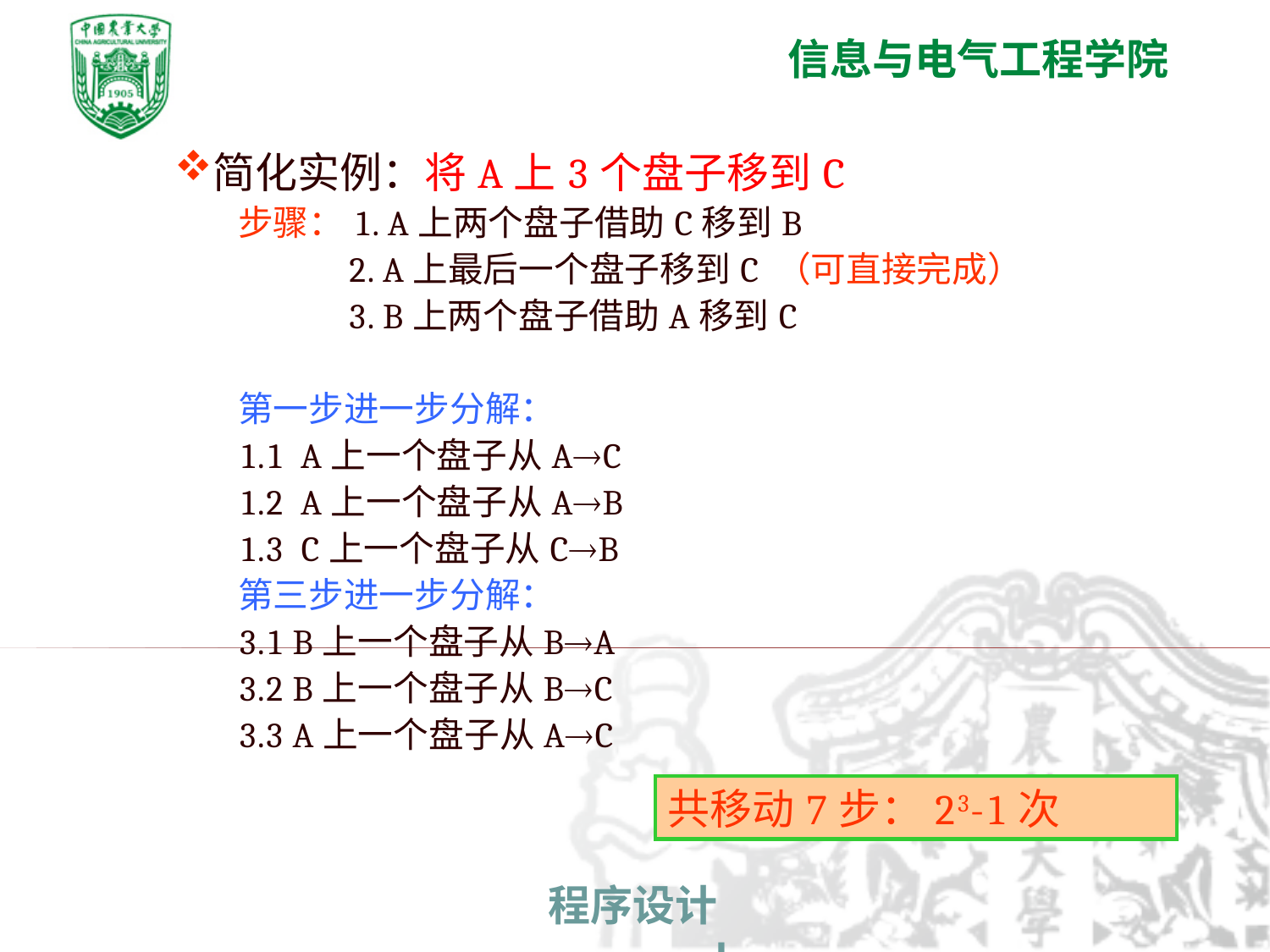

简化实例：将A上3个盘子移到C
步骤：1. A上两个盘子借助C移到B
              2. A上最后一个盘子移到C （可直接完成）
              3. B上两个盘子借助A移到C

第一步进一步分解：
1.1  A上一个盘子从A→C
1.2  A上一个盘子从A→B
1.3  C上一个盘子从C→B
第三步进一步分解：
3.1 B上一个盘子从B→A
3.2 B上一个盘子从B→C
3.3 A上一个盘子从A→C
共移动7步：23-1次